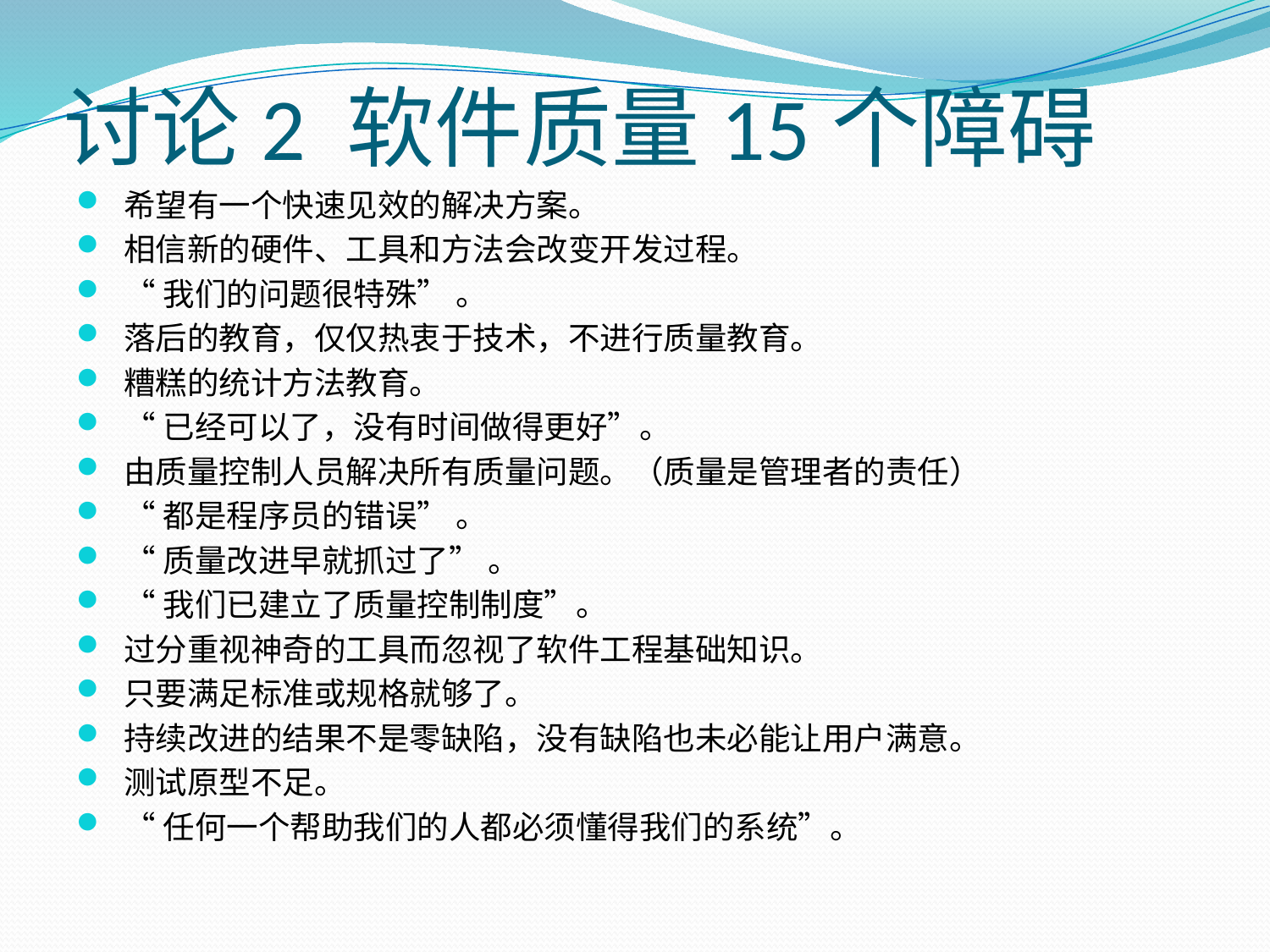

# 讨论2 软件质量15个障碍
希望有一个快速见效的解决方案。
相信新的硬件、工具和方法会改变开发过程。
“我们的问题很特殊” 。
落后的教育，仅仅热衷于技术，不进行质量教育。
糟糕的统计方法教育。
“已经可以了，没有时间做得更好”。
由质量控制人员解决所有质量问题。（质量是管理者的责任）
“都是程序员的错误” 。
“质量改进早就抓过了” 。
“我们已建立了质量控制制度”。
过分重视神奇的工具而忽视了软件工程基础知识。
只要满足标准或规格就够了。
持续改进的结果不是零缺陷，没有缺陷也未必能让用户满意。
测试原型不足。
“任何一个帮助我们的人都必须懂得我们的系统”。